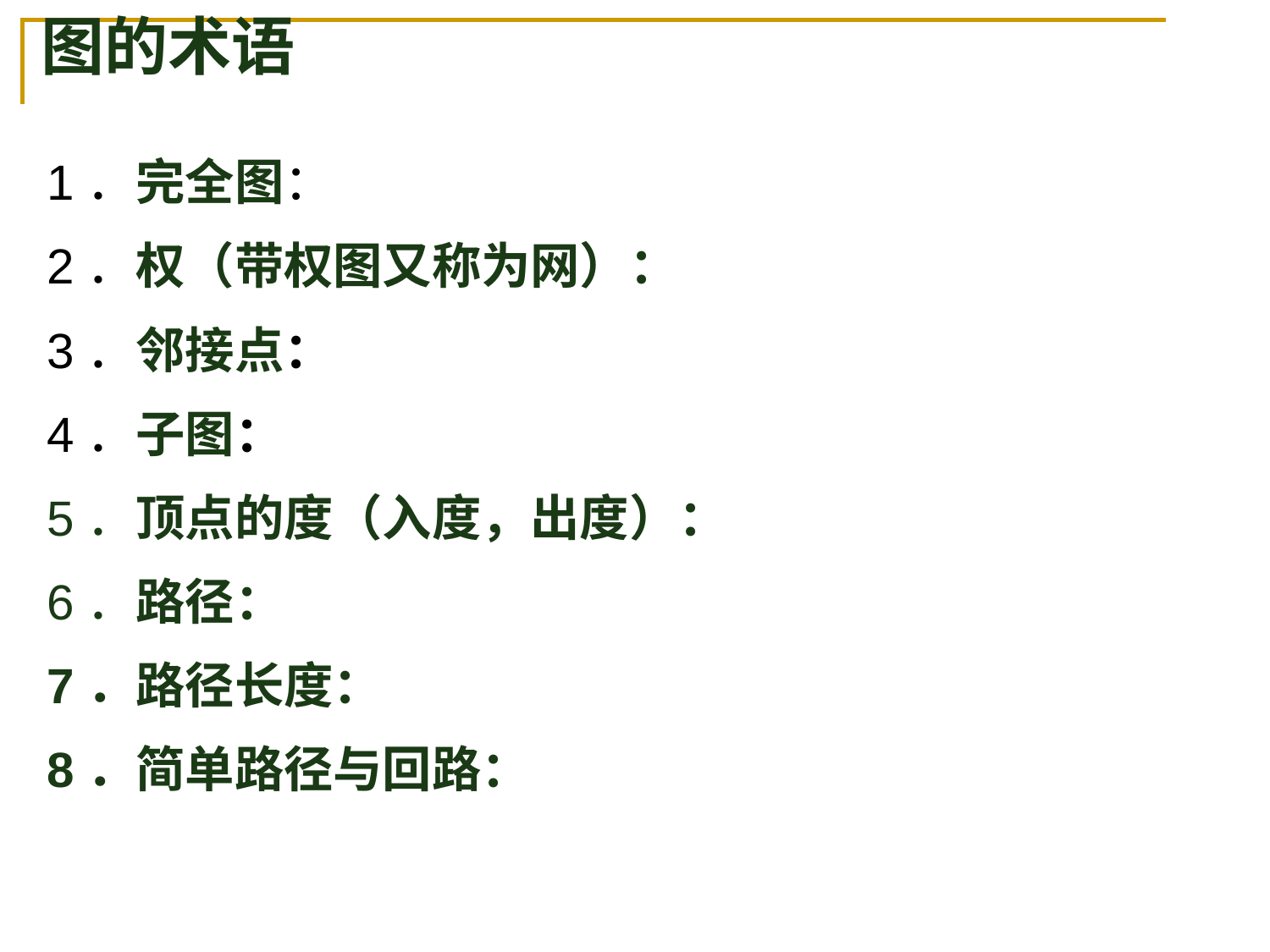

图的术语
1．完全图：
2．权（带权图又称为网）：
3．邻接点：
4．子图：
5．顶点的度（入度，出度）：
6．路径：
7．路径长度：
8．简单路径与回路：